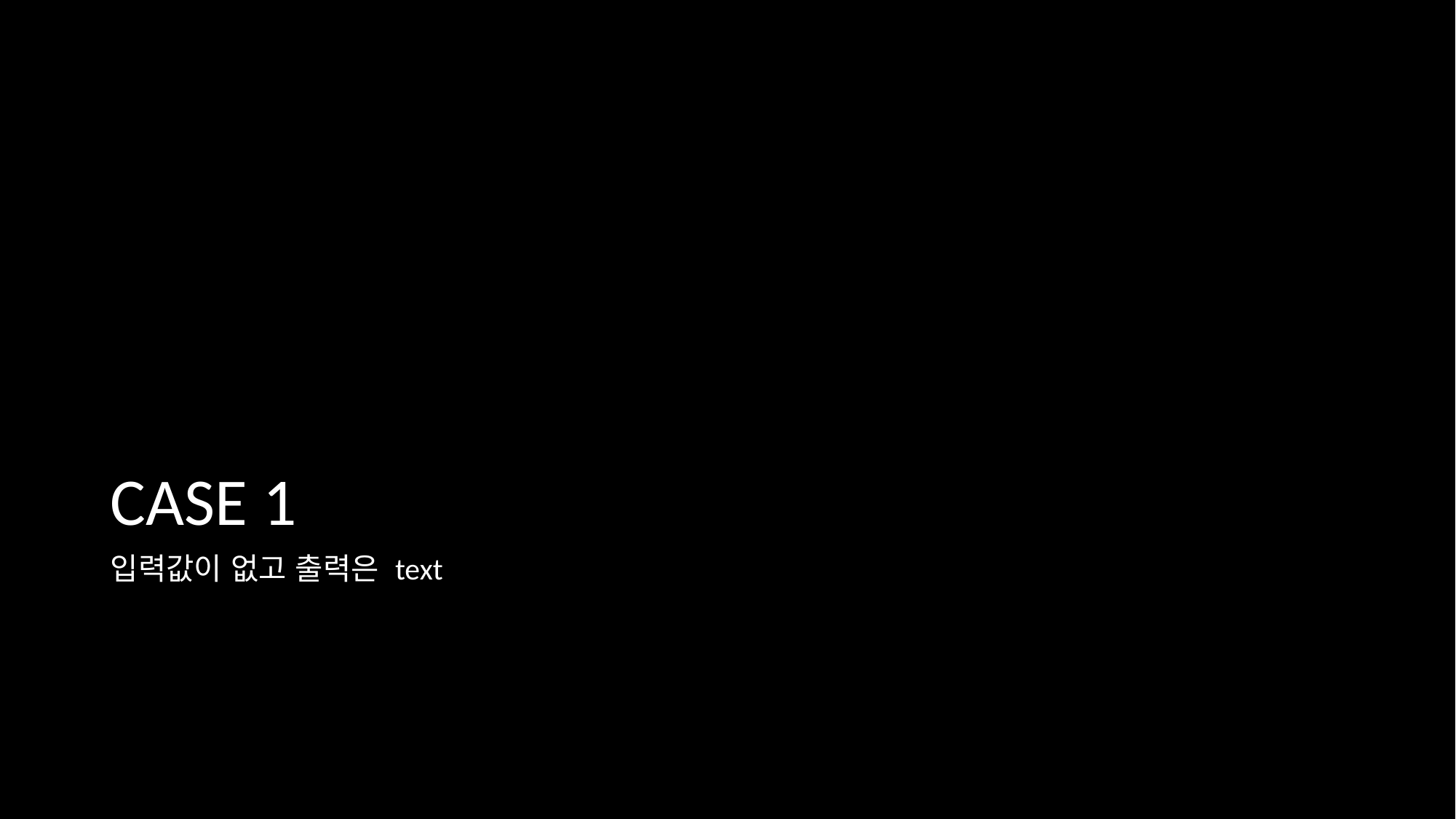

# CASE 1
입력값이 없고 출력은 text